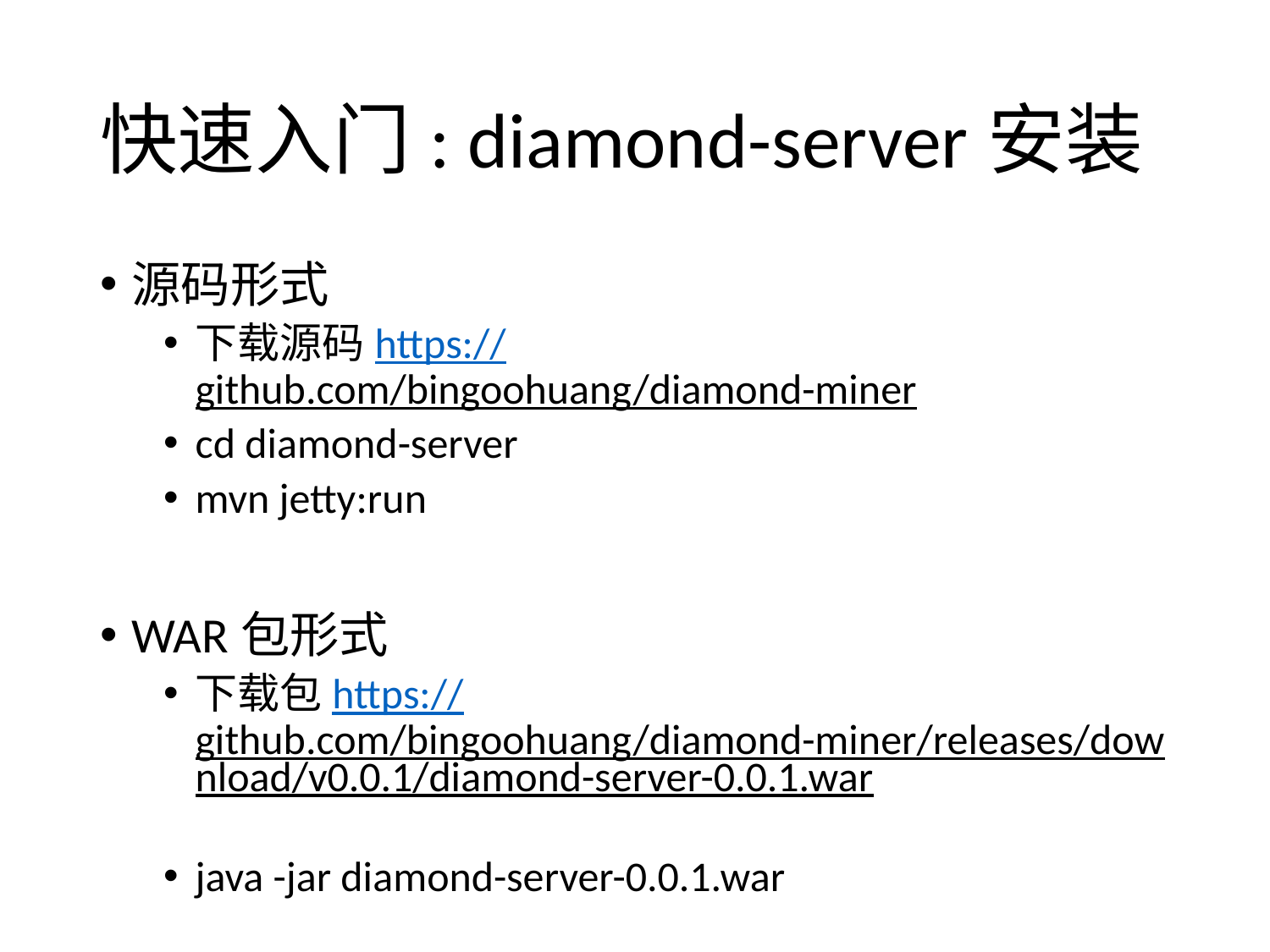

# 快速入门: diamond-server安装
源码形式
下载源码https://github.com/bingoohuang/diamond-miner
cd diamond-server
mvn jetty:run

WAR包形式
下载包https://github.com/bingoohuang/diamond-miner/releases/download/v0.0.1/diamond-server-0.0.1.war
java -jar diamond-server-0.0.1.war